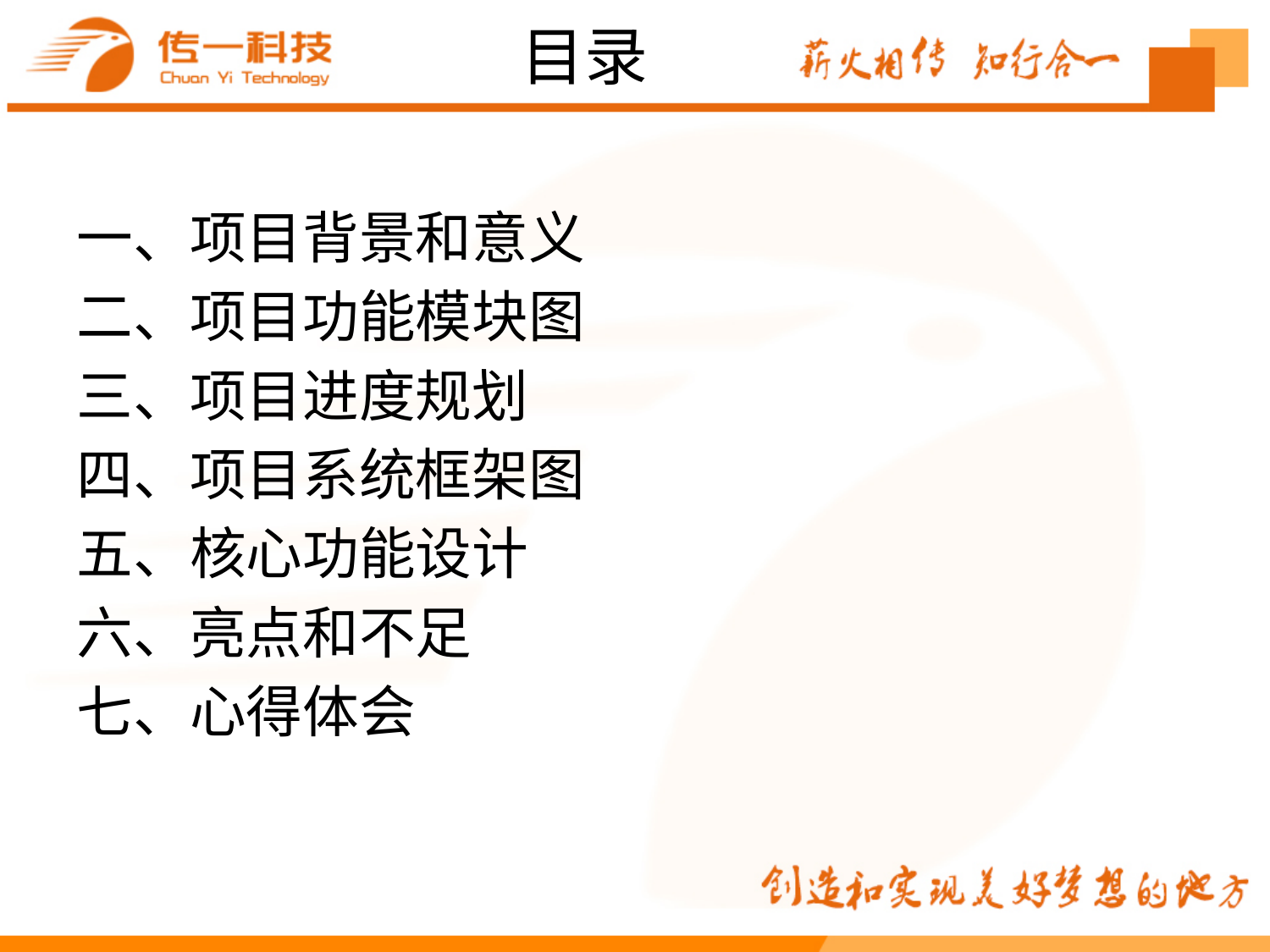

目录
一、项目背景和意义
二、项目功能模块图
三、项目进度规划
四、项目系统框架图
五、核心功能设计
六、亮点和不足
七、心得体会